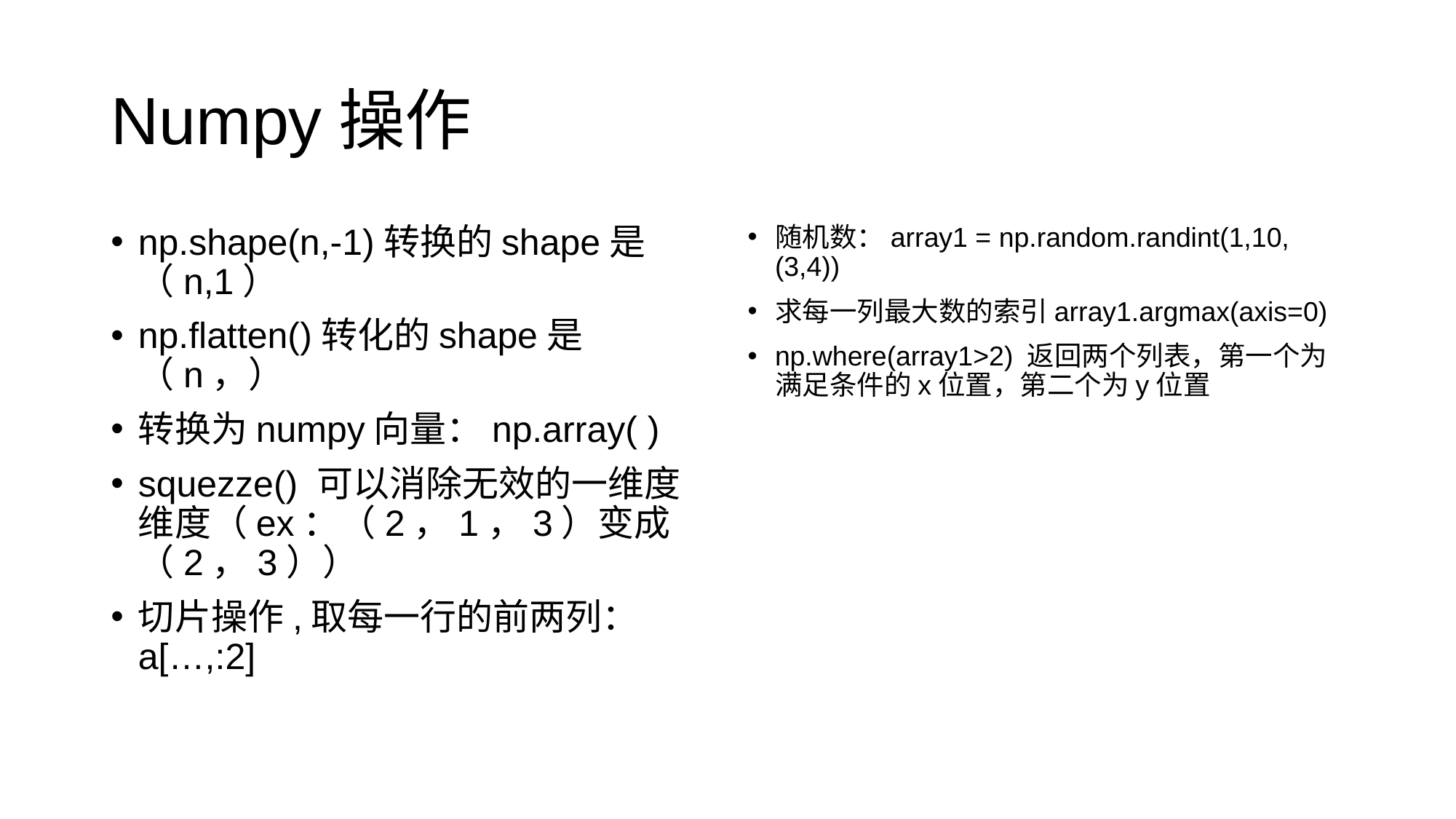

# Numpy操作
np.shape(n,-1)转换的shape是（n,1）
np.flatten()转化的shape是（n，）
转换为numpy向量：np.array( )
squezze() 可以消除无效的一维度维度（ex：（2，1，3）变成（2，3））
切片操作,取每一行的前两列：a[…,:2]
随机数：array1 = np.random.randint(1,10,(3,4))
求每一列最大数的索引array1.argmax(axis=0)
np.where(array1>2) 返回两个列表，第一个为满足条件的x位置，第二个为y位置